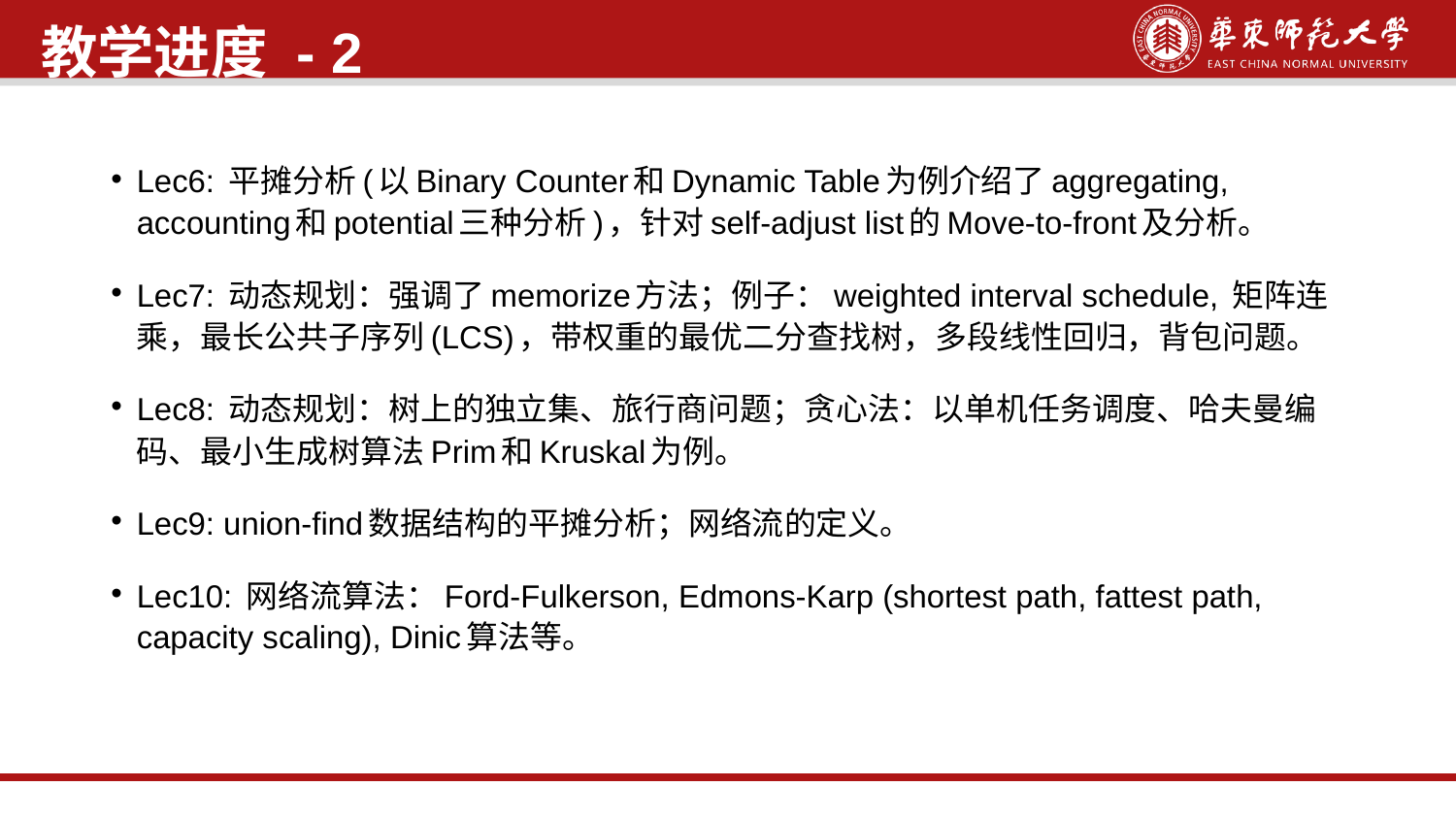

教学进度 - 2
Lec6: 平摊分析(以Binary Counter和Dynamic Table为例介绍了aggregating, accounting和potential三种分析)，针对self-adjust list的Move-to-front及分析。

Lec7: 动态规划：强调了memorize方法；例子：weighted interval schedule, 矩阵连乘，最长公共子序列(LCS)，带权重的最优二分查找树，多段线性回归，背包问题。

Lec8: 动态规划：树上的独立集、旅行商问题；贪心法：以单机任务调度、哈夫曼编码、最小生成树算法Prim和Kruskal为例。

Lec9: union-find数据结构的平摊分析；网络流的定义。

Lec10: 网络流算法：Ford-Fulkerson, Edmons-Karp (shortest path, fattest path, capacity scaling), Dinic算法等。